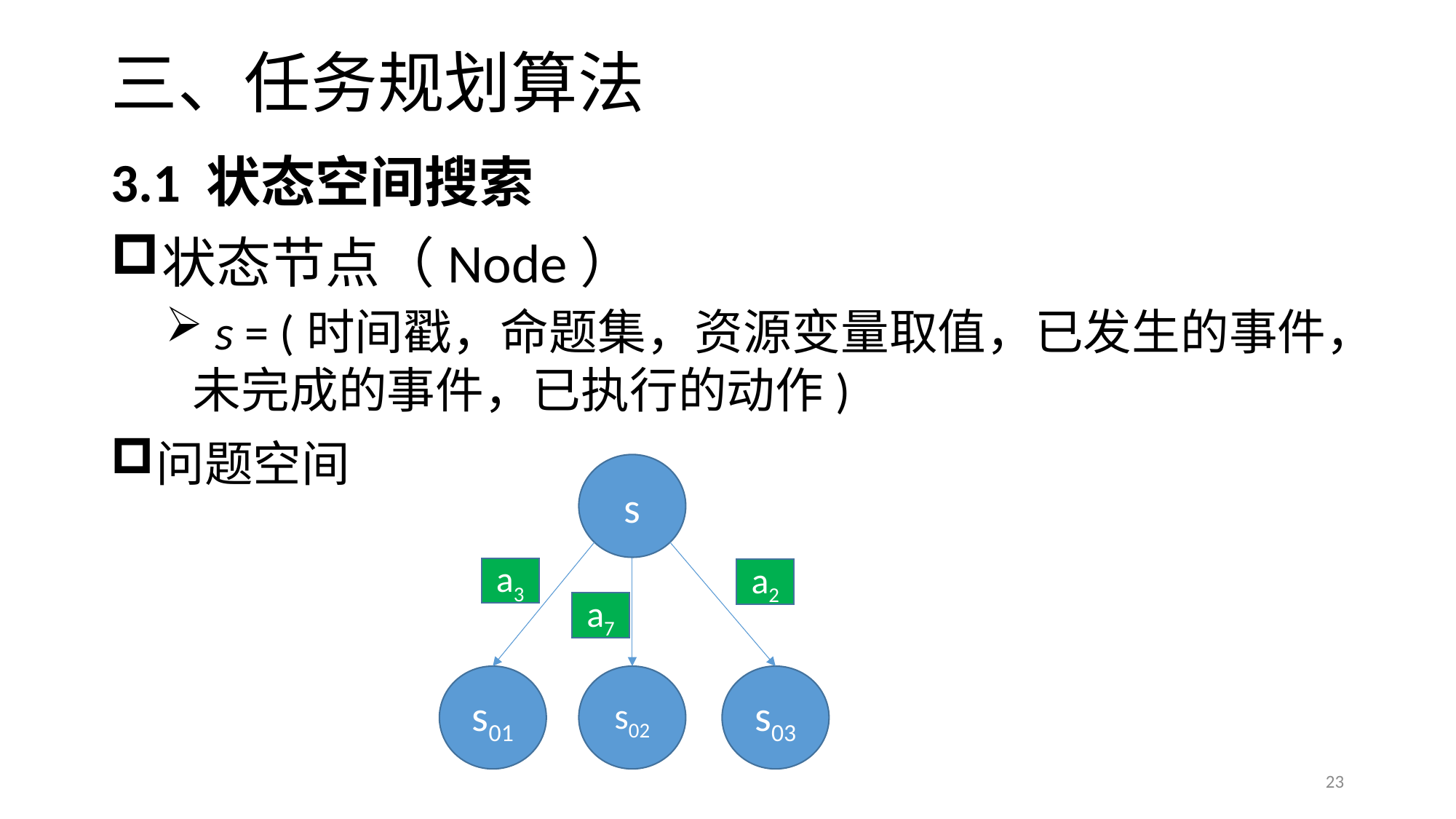

# 三、任务规划算法
3.1 状态空间搜索
状态节点（Node）
 s = (时间戳，命题集，资源变量取值，已发生的事件，未完成的事件，已执行的动作)
问题空间
s
a3
a2
a7
s01
s02
s03
23